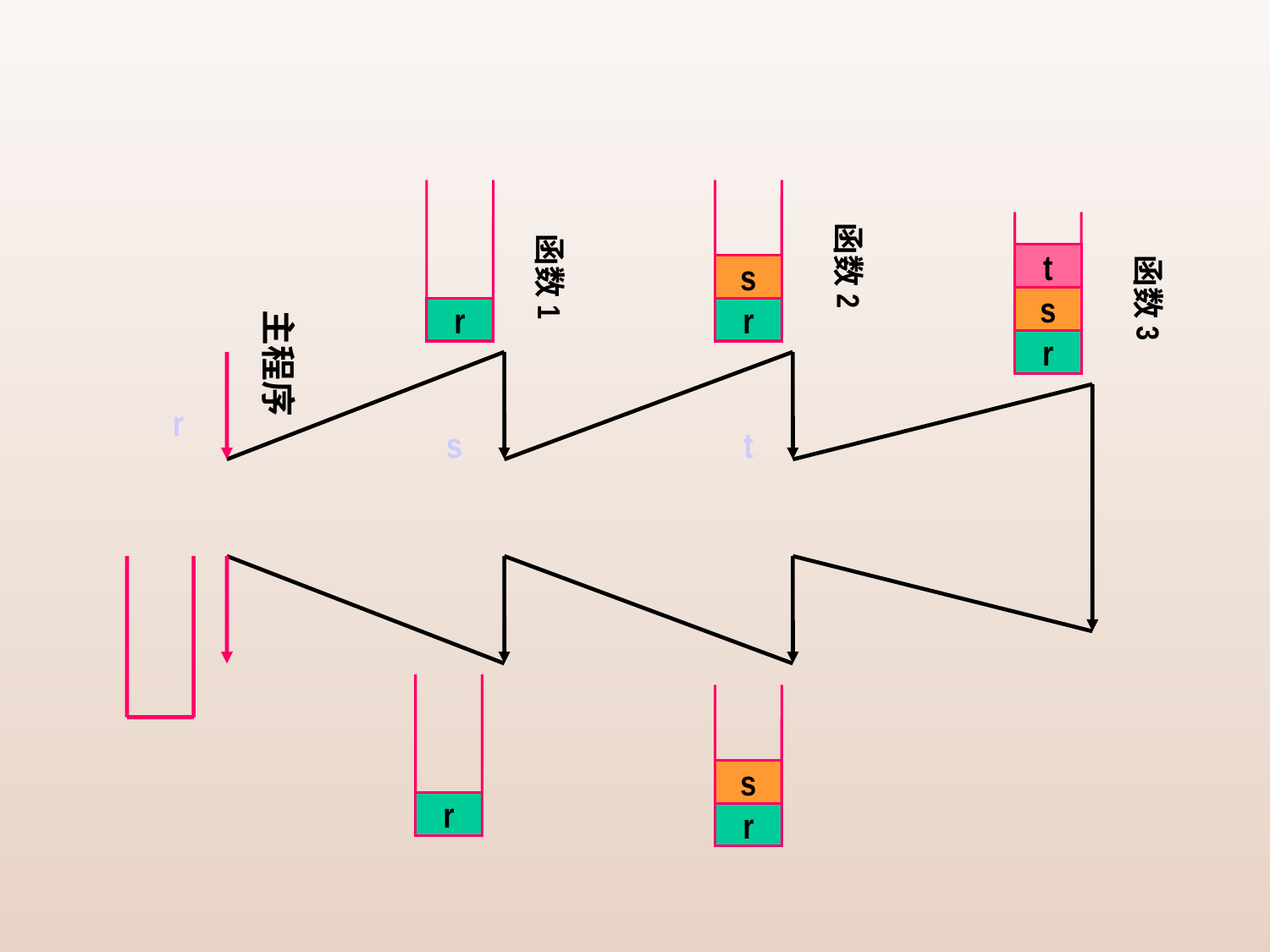

函数2

s
r
t

r
函数1
s
函数3

t
s
r
主程序

r

r

s
r